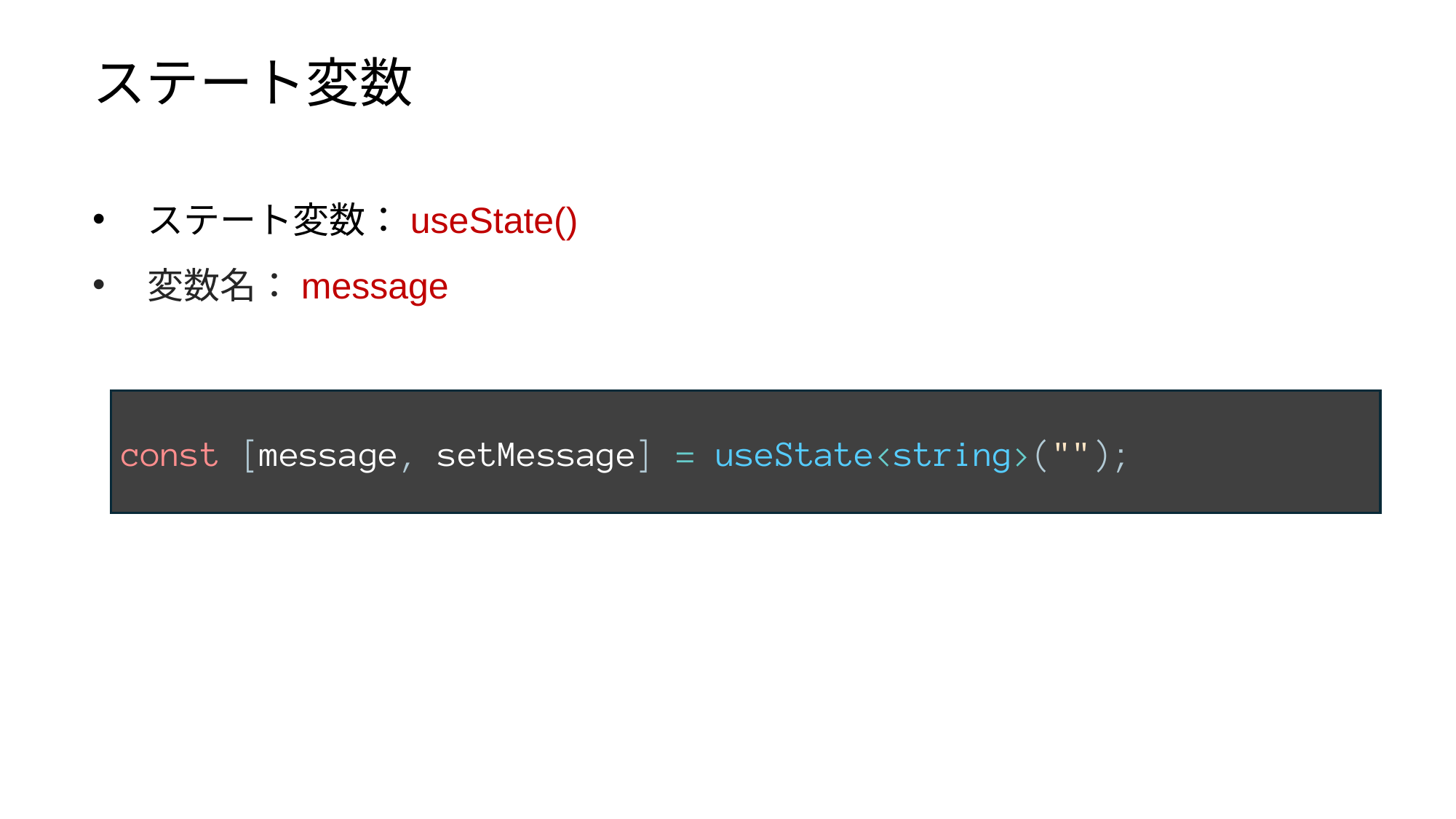

ステート変数
ステート変数：useState()
変数名：message
const [message, setMessage] = useState<string>("");